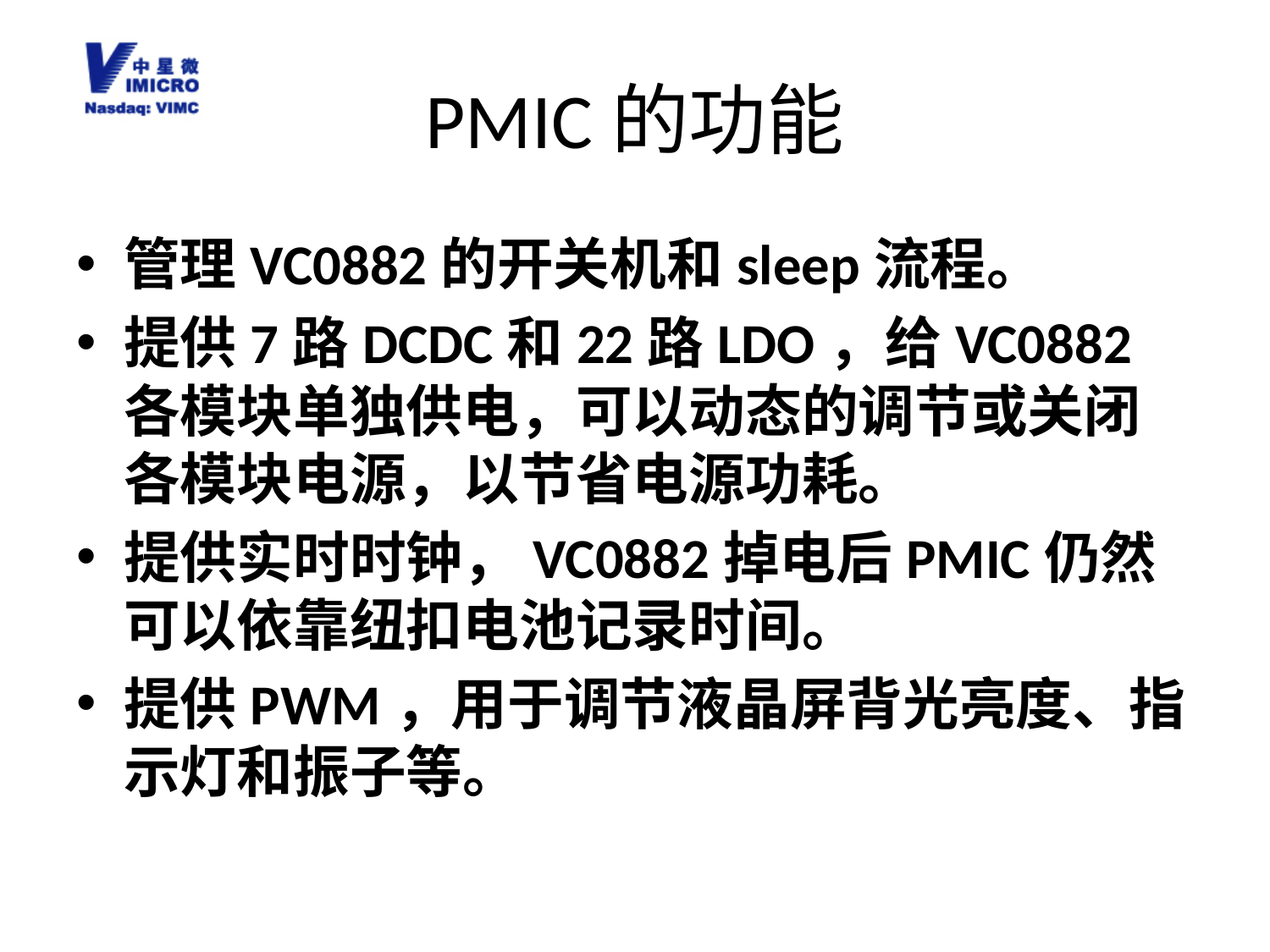

# PMIC的功能
管理VC0882的开关机和sleep流程。
提供7路DCDC和22路LDO，给VC0882各模块单独供电，可以动态的调节或关闭各模块电源，以节省电源功耗。
提供实时时钟，VC0882掉电后PMIC仍然可以依靠纽扣电池记录时间。
提供PWM，用于调节液晶屏背光亮度、指示灯和振子等。